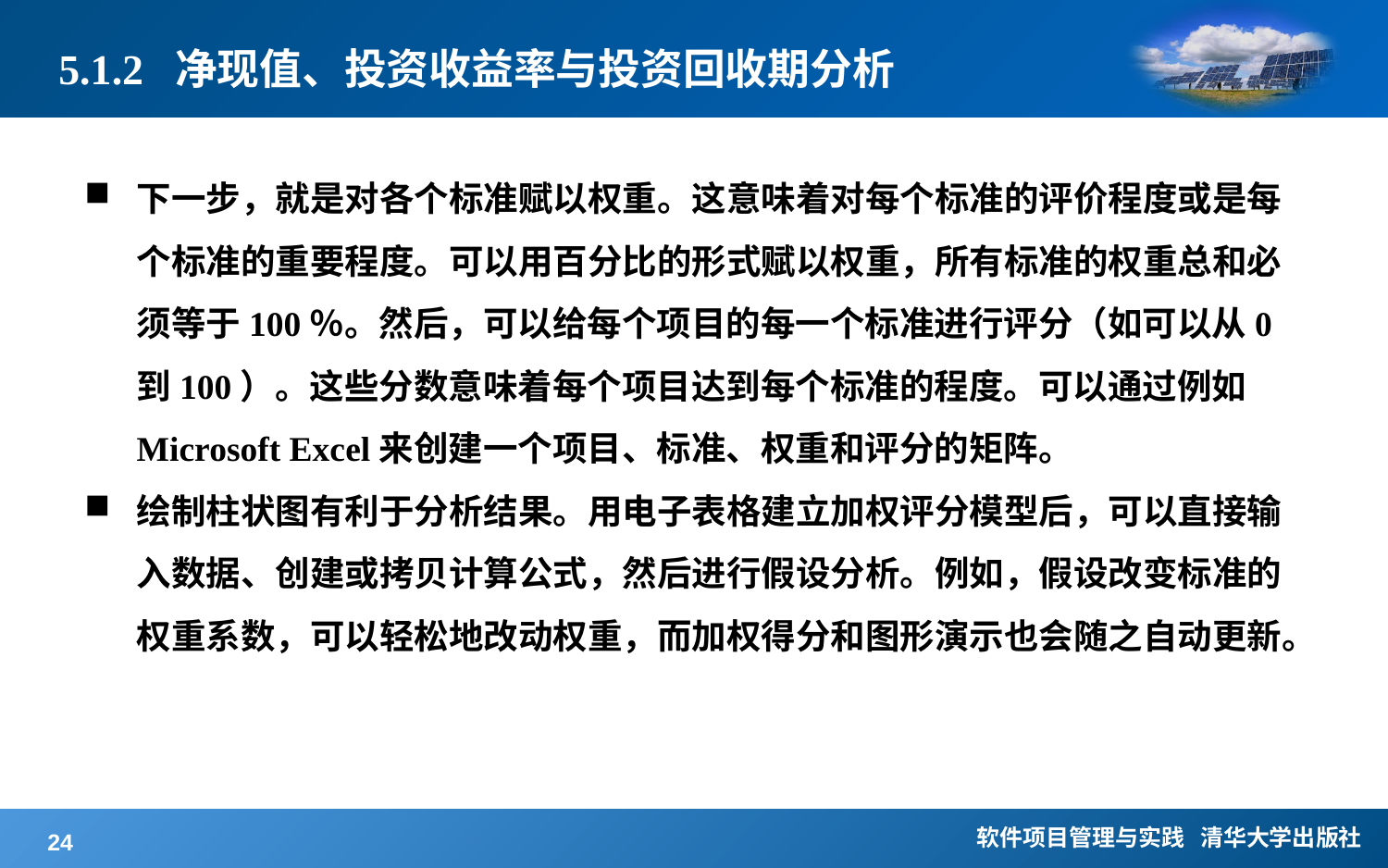

# 5.1.2  净现值、投资收益率与投资回收期分析
下一步，就是对各个标准赋以权重。这意味着对每个标准的评价程度或是每个标准的重要程度。可以用百分比的形式赋以权重，所有标准的权重总和必须等于100％。然后，可以给每个项目的每一个标准进行评分（如可以从0到100）。这些分数意味着每个项目达到每个标准的程度。可以通过例如Microsoft Excel来创建一个项目、标准、权重和评分的矩阵。
绘制柱状图有利于分析结果。用电子表格建立加权评分模型后，可以直接输入数据、创建或拷贝计算公式，然后进行假设分析。例如，假设改变标准的权重系数，可以轻松地改动权重，而加权得分和图形演示也会随之自动更新。